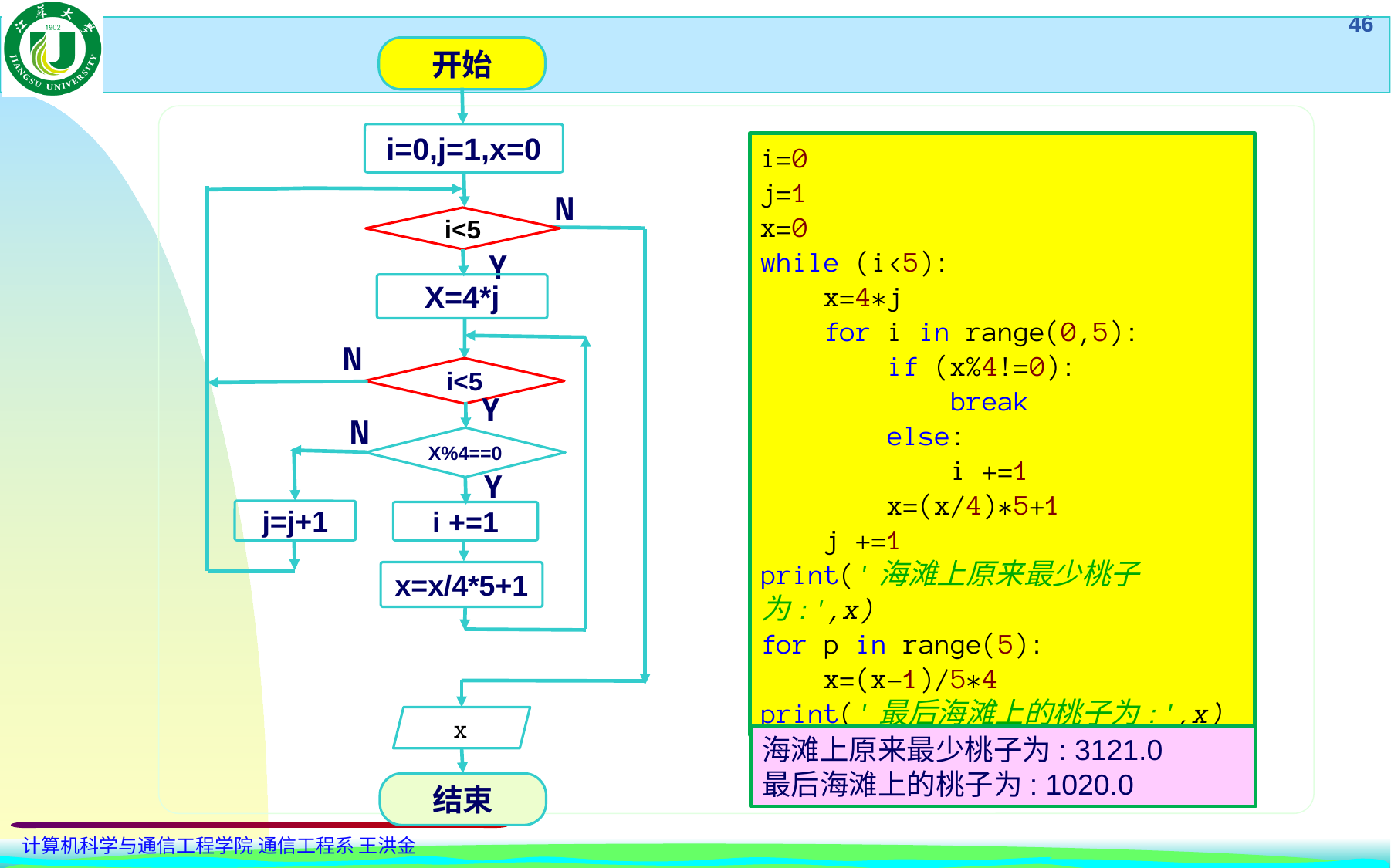

开始
i=0,j=1,x=0
i=0
j=1
x=0
while (i<5):
    x=4*j
    for i in range(0,5):
        if (x%4!=0):
            break
        else:
            i +=1
        x=(x/4)*5+1
    j +=1
print('海滩上原来最少桃子为:',x)
for p in range(5):
    x=(x-1)/5*4
print('最后海滩上的桃子为:',x)
N
i<5
Y
X=4*j
N
i<5
Y
N
X%4==0
Y
j=j+1
i +=1
x=x/4*5+1
x
海滩上原来最少桃子为: 3121.0
最后海滩上的桃子为: 1020.0
结束